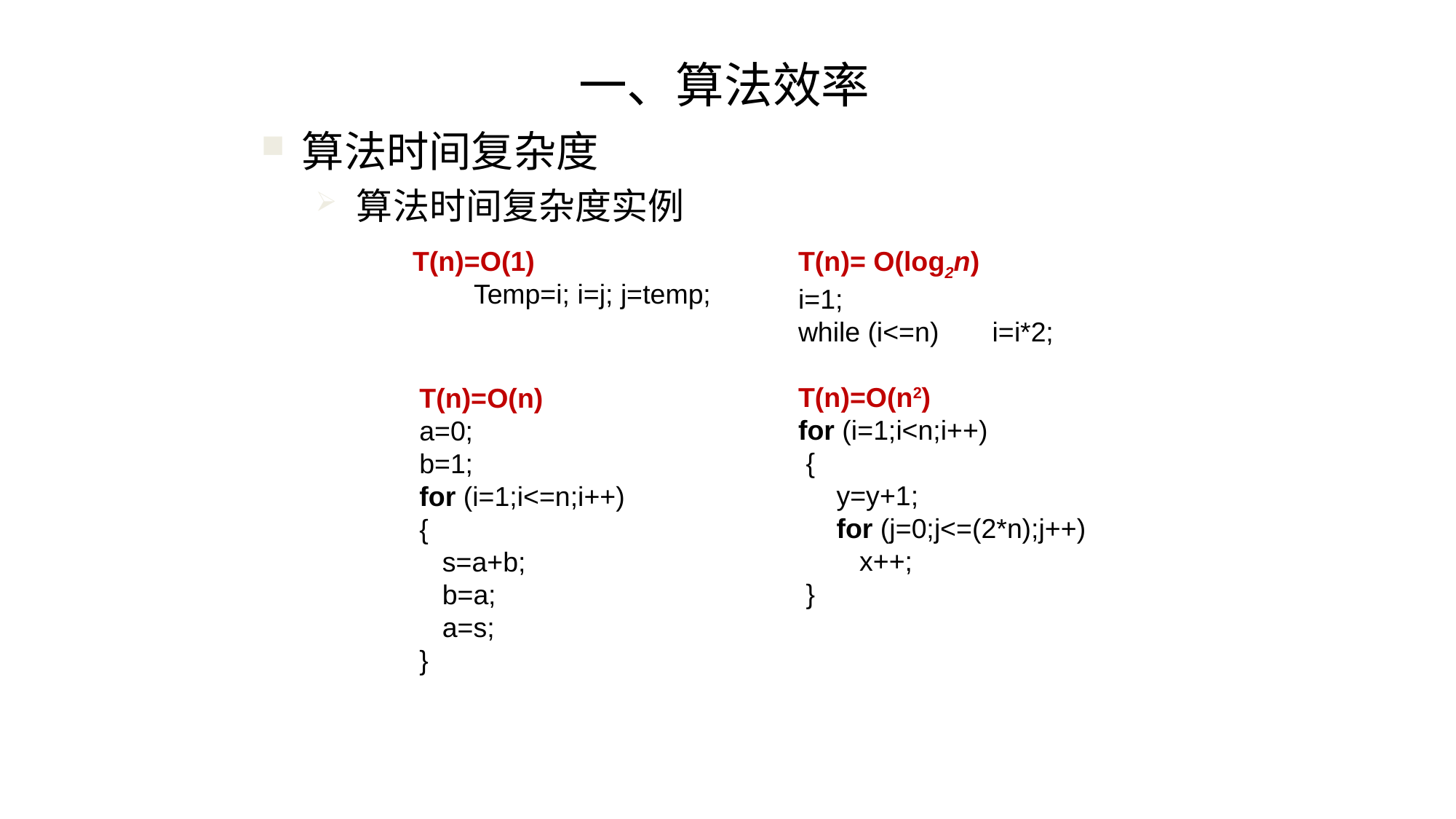

# 一、算法效率
算法时间复杂度
算法时间复杂度实例

T(n)=O(1)
        Temp=i; i=j; j=temp;
T(n)= O(log2n)
i=1;
while (i<=n)       i=i*2;

T(n)=O(n2)
for (i=1;i<n;i++)
 {
     y=y+1;
     for (j=0;j<=(2*n);j++)
        x++;
 }

  T(n)=O(n)
  a=0;
  b=1;
  for (i=1;i<=n;i++)
  {
     s=a+b;
     b=a;
     a=s;
  }